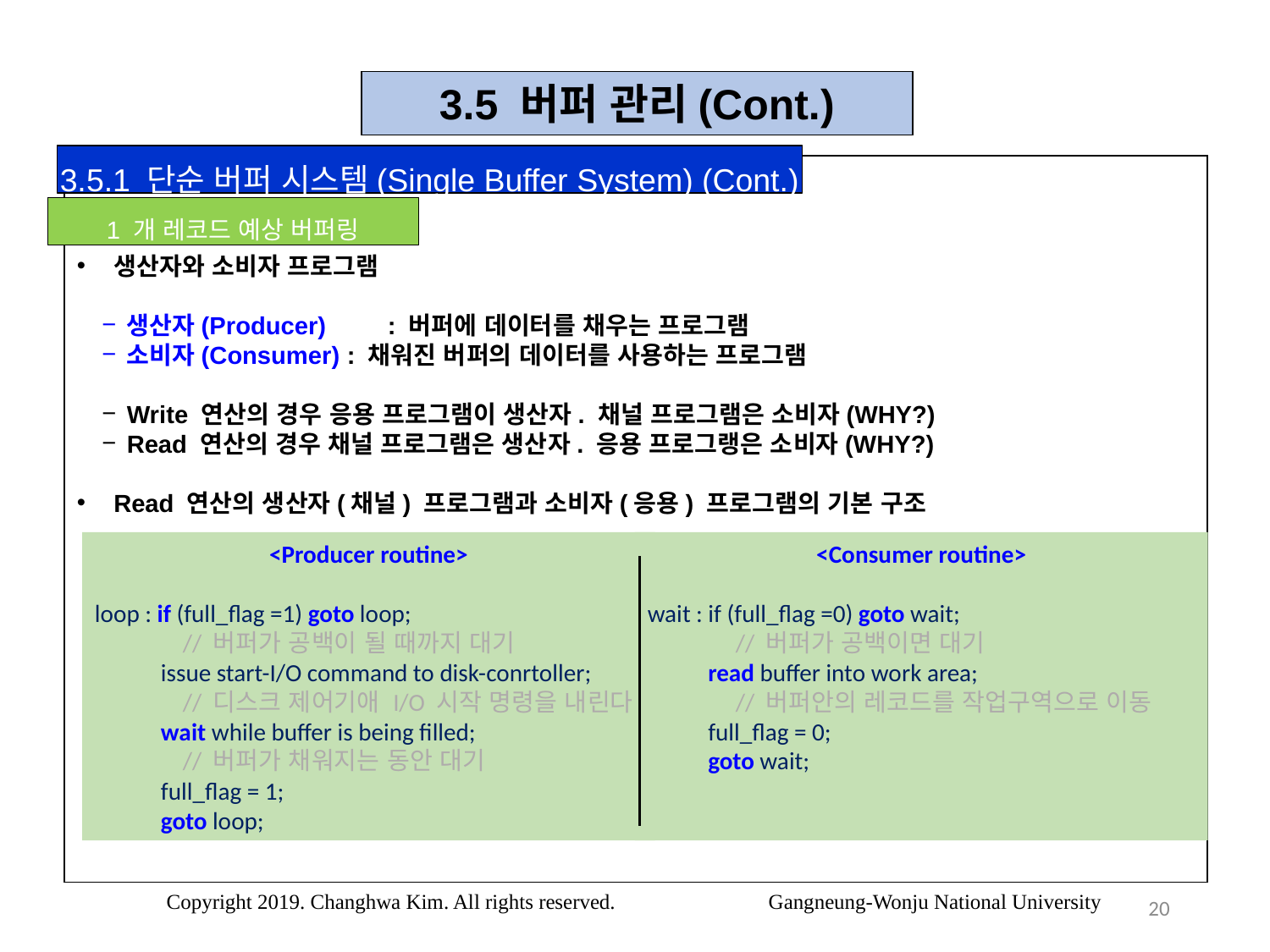

3.5 버퍼 관리(Cont.)
3.5.1 단순 버퍼 시스템(Single Buffer System) (Cont.)

생산자와 소비자 프로그램

생산자(Producer) 	 : 버퍼에 데이터를 채우는 프로그램
소비자(Consumer) : 채워진 버퍼의 데이터를 사용하는 프로그램

Write 연산의 경우 응용 프로그램이 생산자. 채널 프로그램은 소비자(WHY?)
Read 연산의 경우 채널 프로그램은 생산자. 응용 프로그랭은 소비자(WHY?)

Read 연산의 생산자(채널) 프로그램과 소비자(응용) 프로그램의 기본 구조

1 개 레코드 예상 버퍼링
<Producer routine>

loop : if (full_flag =1) goto loop;
                // 버퍼가 공백이 될 때까지 대기
            issue start-I/O command to disk-conrtoller;
                // 디스크 제어기애 I/O 시작 명령을 내린다
            wait while buffer is being filled;
                // 버퍼가 채워지는 동안 대기
            full_flag = 1;
            goto loop;
<Consumer routine>

wait : if (full_flag =0) goto wait;
                // 버퍼가 공백이면 대기
           read buffer into work area;
                // 버퍼안의 레코드를 작업구역으로 이동
           full_flag = 0;
           goto wait;

Copyright 2019. Changhwa Kim. All rights reserved.                             Gangneung-Wonju National University
20